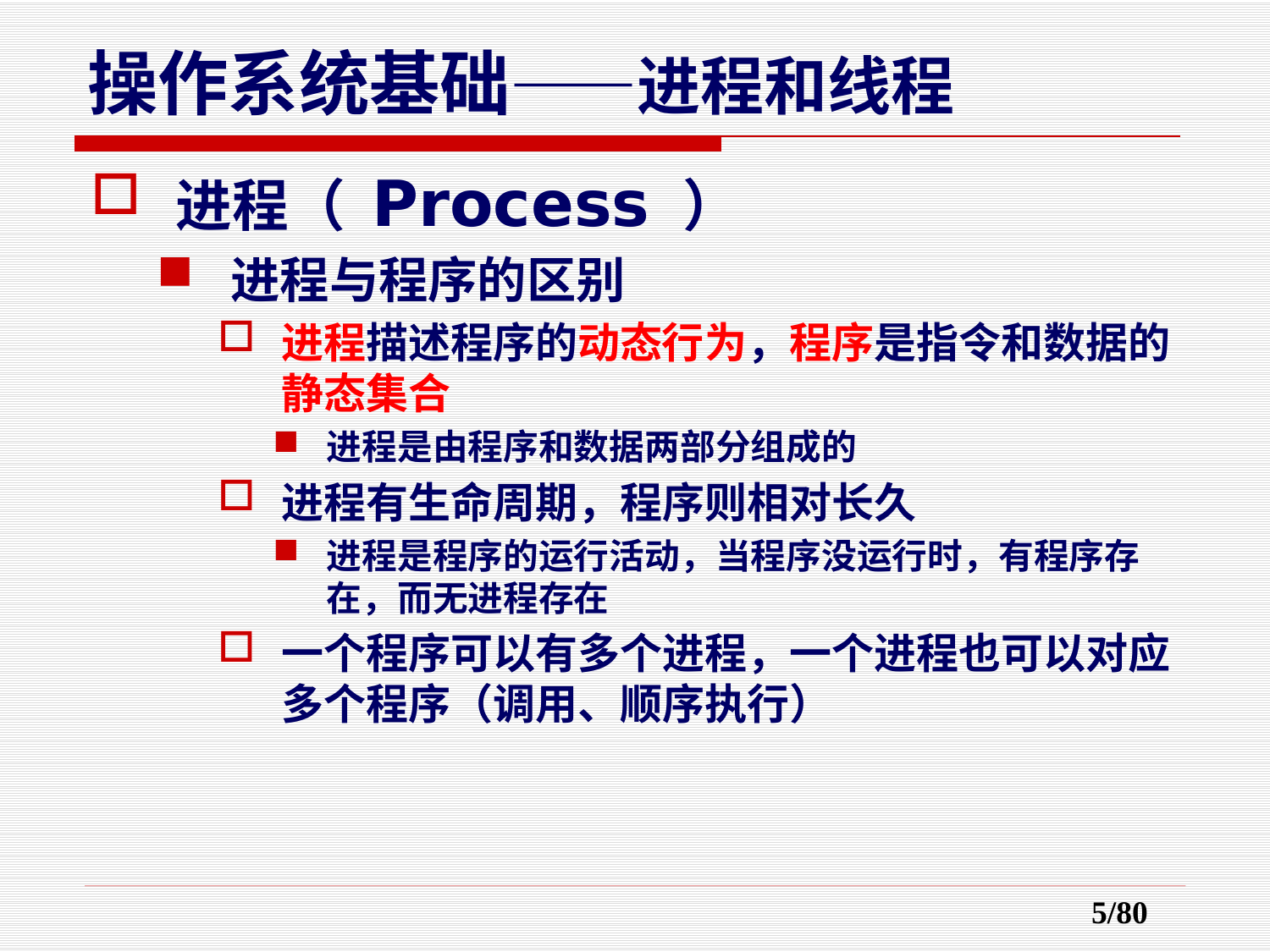

# 操作系统基础——进程和线程
进程（ Process ）
进程与程序的区别
进程描述程序的动态行为，程序是指令和数据的静态集合
进程是由程序和数据两部分组成的
进程有生命周期，程序则相对长久
进程是程序的运行活动，当程序没运行时，有程序存在，而无进程存在
一个程序可以有多个进程，一个进程也可以对应多个程序（调用、顺序执行）